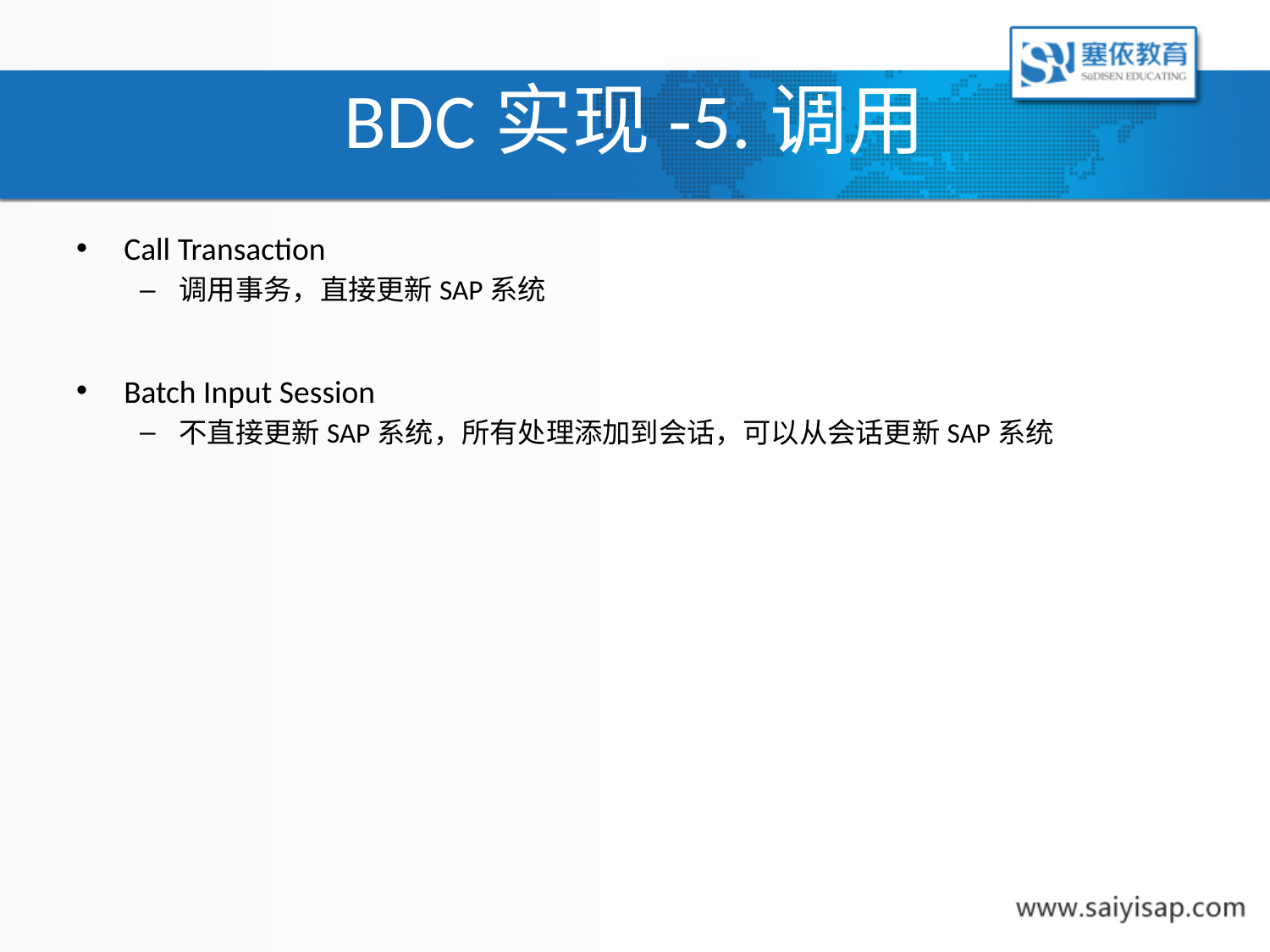

# BDC实现-5.调用
Call Transaction
调用事务，直接更新SAP系统

Batch Input Session
不直接更新SAP系统，所有处理添加到会话，可以从会话更新SAP系统